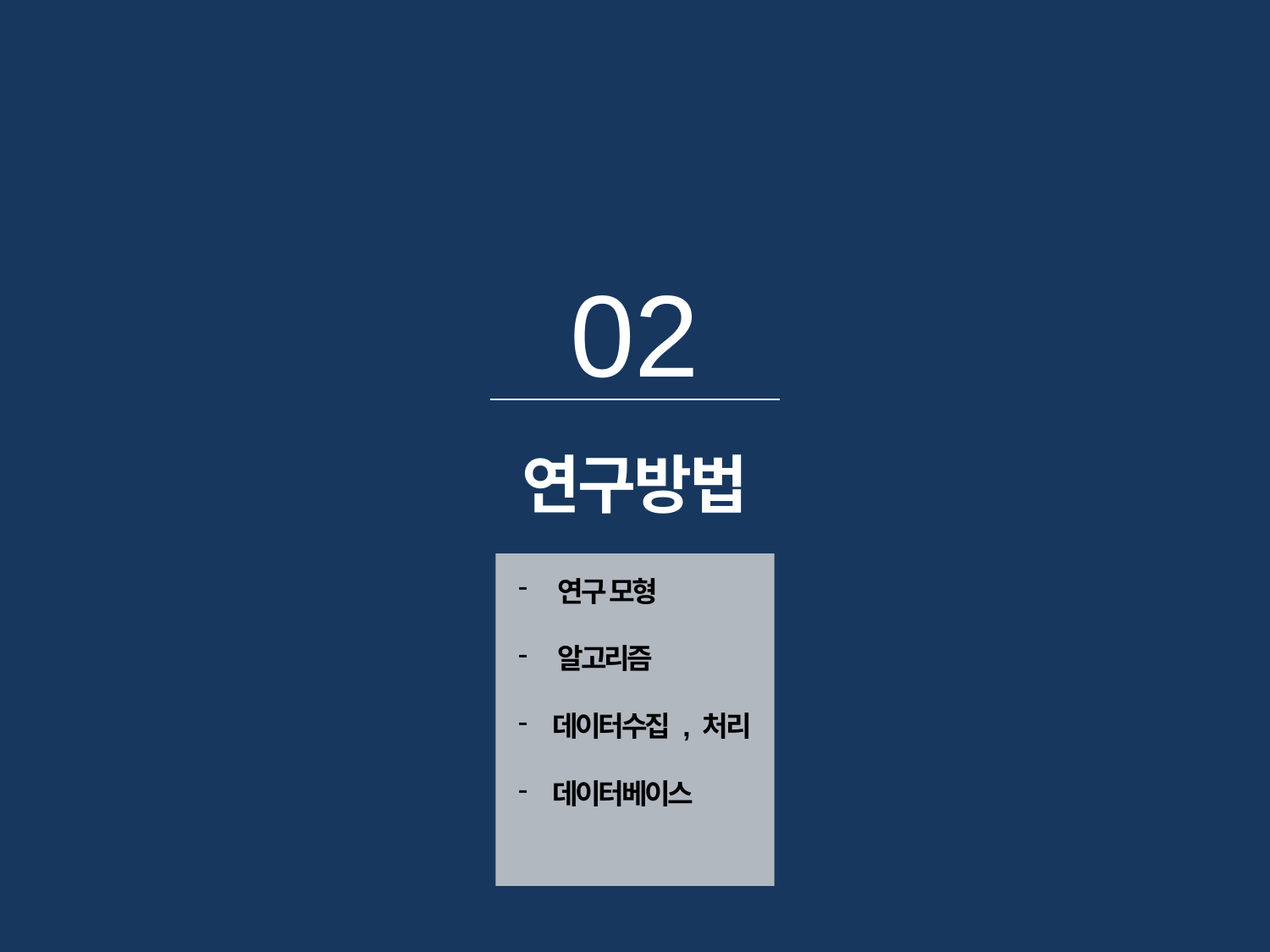

02
연구방법

연구 모형

알고리즘

   데이터수집 , 처리

   데이터베이스